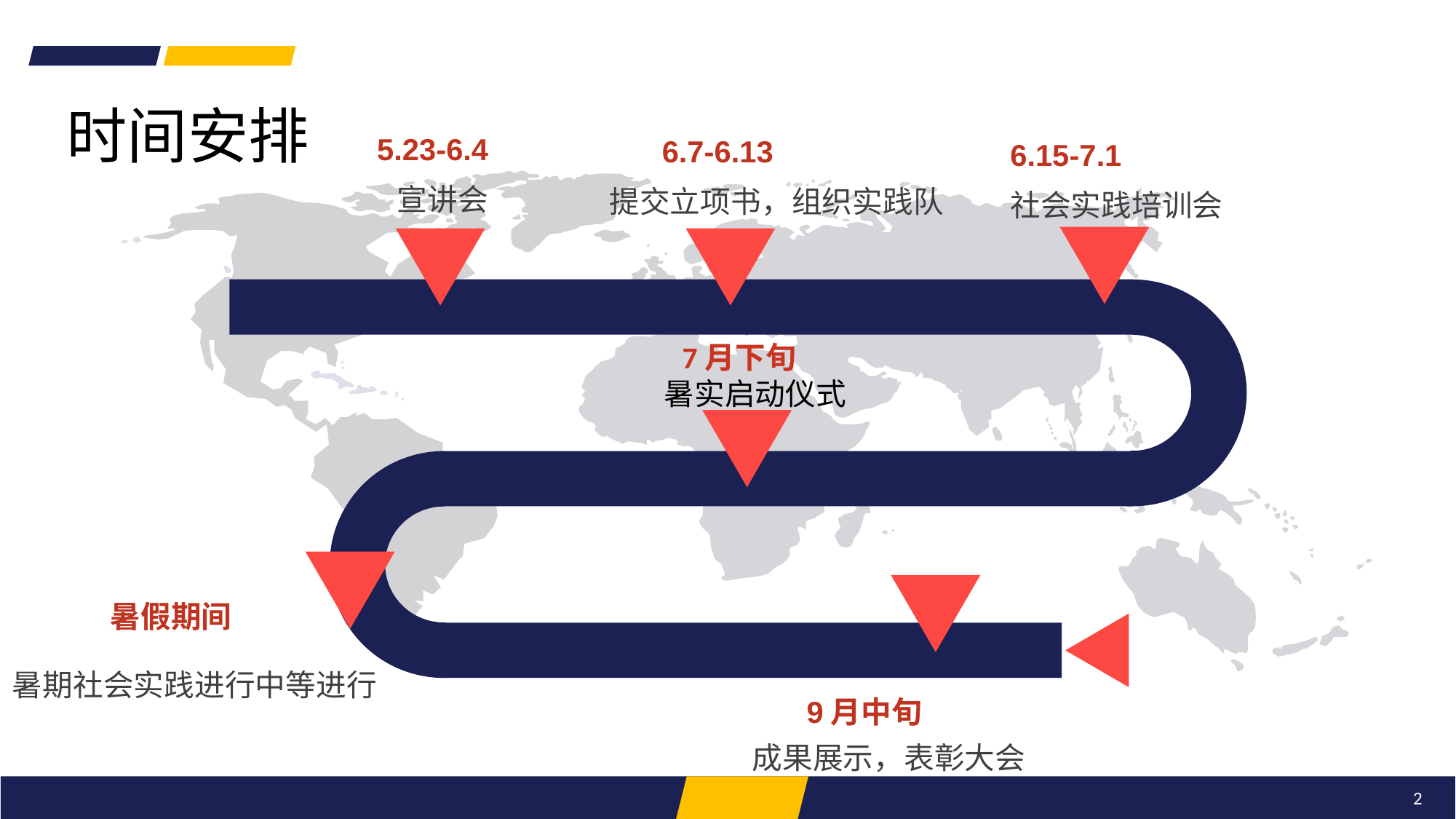

时间安排

5.23-6.4
6.7-6.13
6.15-7.1
宣讲会
提交立项书，组织实践队
社会实践培训会

        7月下旬
    暑实启动仪式

暑假期间

暑期社会实践进行中等进行
9月中旬
成果展示，表彰大会
2